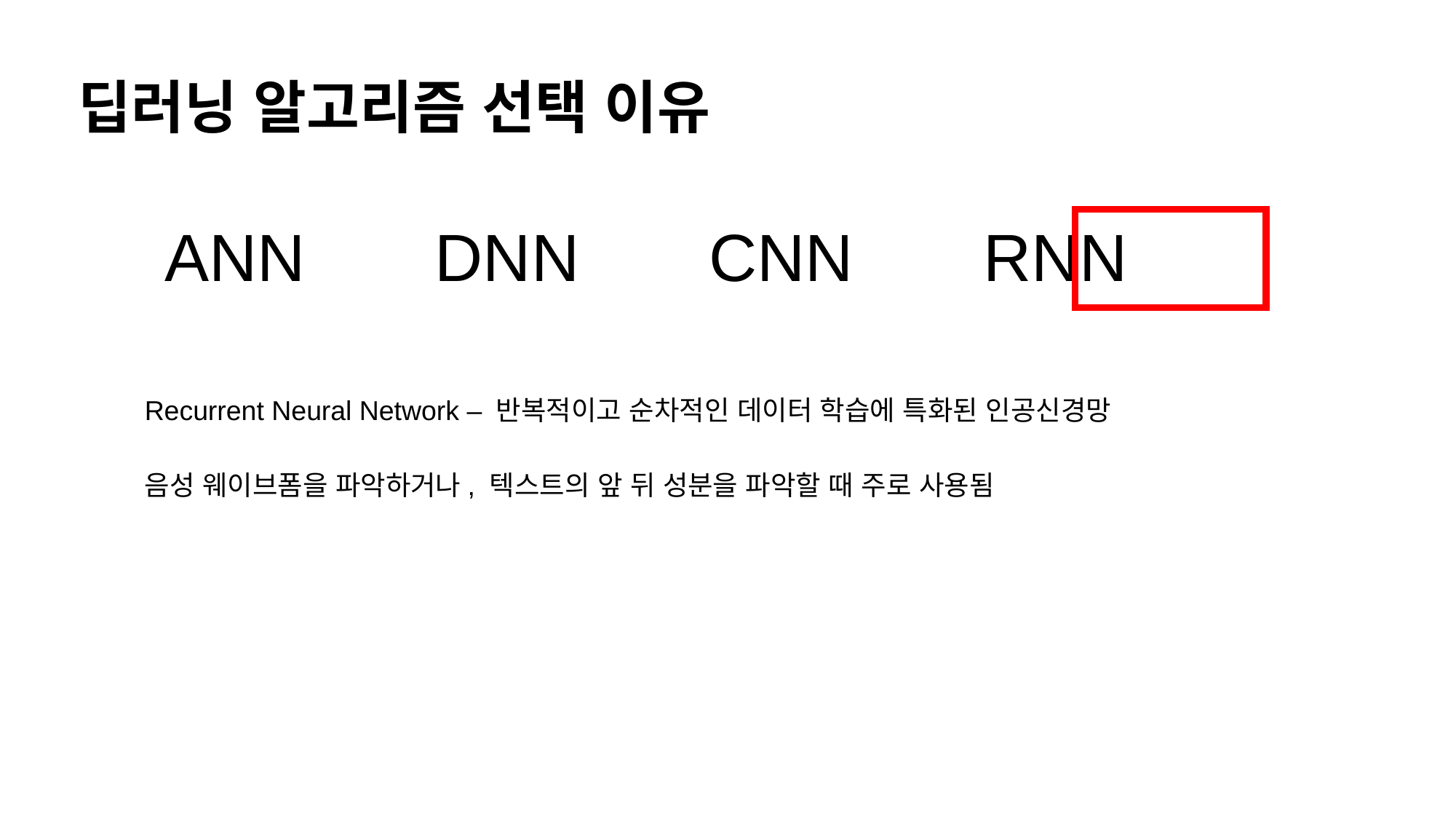

# 딥러닝 알고리즘 선택 이유
ANN       DNN       CNN       RNN

Recurrent Neural Network – 반복적이고 순차적인 데이터 학습에 특화된 인공신경망
음성 웨이브폼을 파악하거나, 텍스트의 앞 뒤 성분을 파악할 때 주로 사용됨